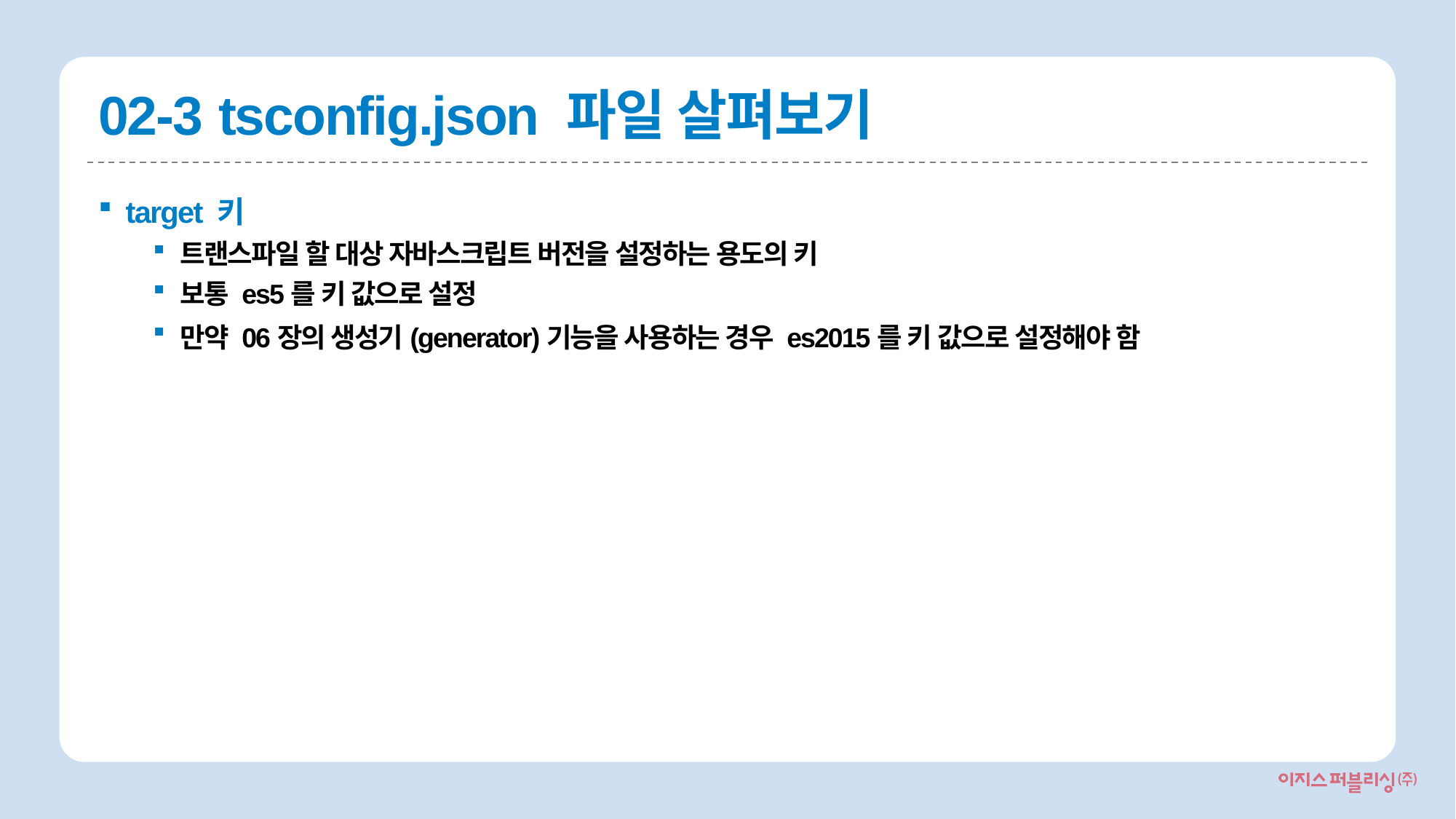

# 02-3 tsconfig.json 파일 살펴보기
target 키
트랜스파일 할 대상 자바스크립트 버전을 설정하는 용도의 키
보통 es5를 키 값으로 설정
만약 06장의 생성기(generator)기능을 사용하는 경우 es2015를 키 값으로 설정해야 함